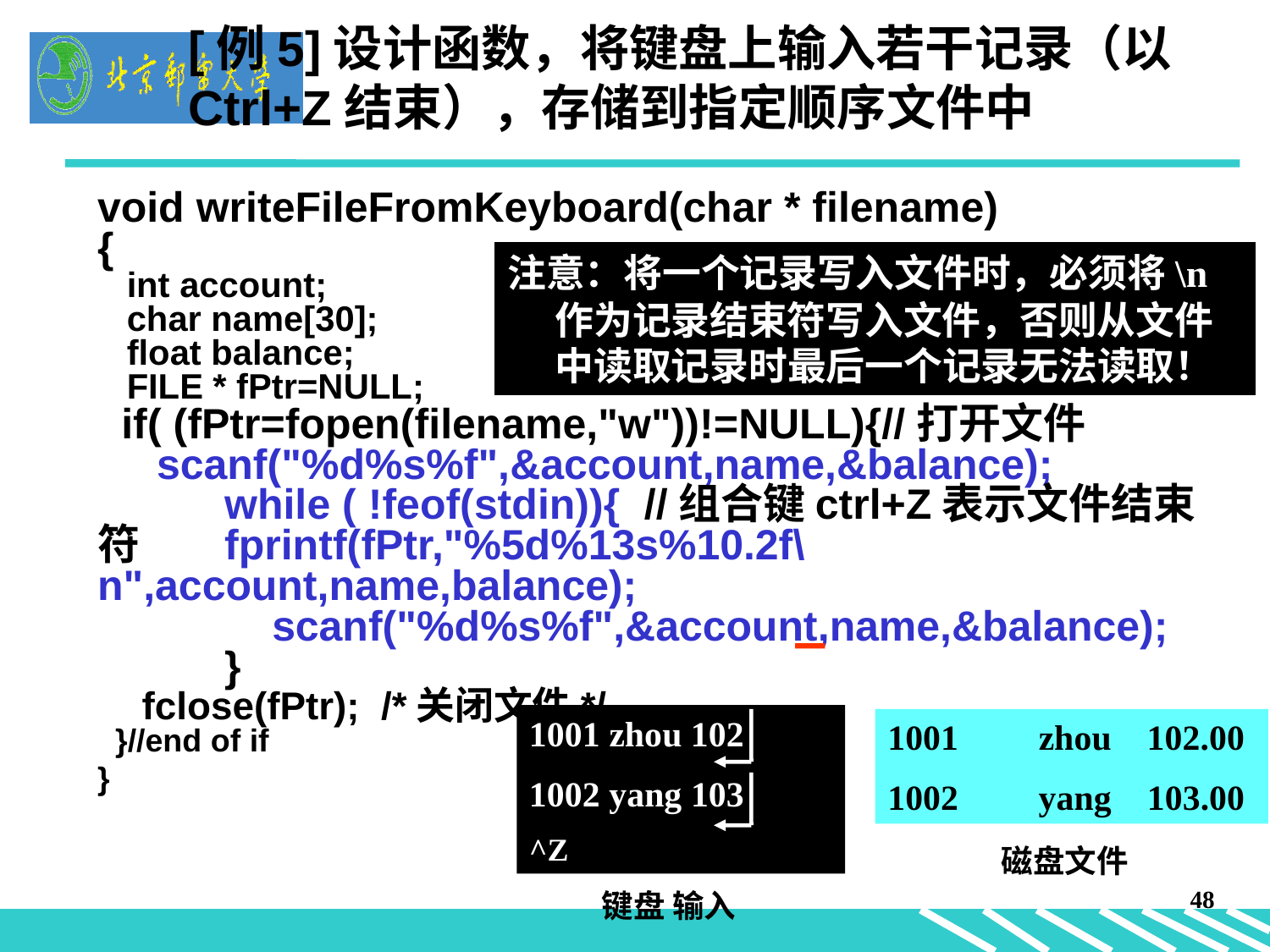

[例5]设计函数，将键盘上输入若干记录（以Ctrl+Z结束），存储到指定顺序文件中
void writeFileFromKeyboard(char * filename)
{
   int account;
   char name[30];
   float balance;
   FILE * fPtr=NULL;
  if( (fPtr=fopen(filename,"w"))!=NULL){//打开文件
     scanf("%d%s%f",&account,name,&balance);
    	while ( !feof(stdin)){  //组合键ctrl+Z表示文件结束符  	fprintf(fPtr,"%5d%13s%10.2f\n",account,name,balance);
	    scanf("%d%s%f",&account,name,&balance);
    	}
     fclose(fPtr);  /*关闭文件*/
  }//end of if
}
注意：将一个记录写入文件时，必须将\n作为记录结束符写入文件，否则从文件中读取记录时最后一个记录无法读取！

1001 zhou 102
1002 yang 103
^Z

1001         zhou    102.00
1002         yang    103.00
磁盘文件
48
键盘 输入